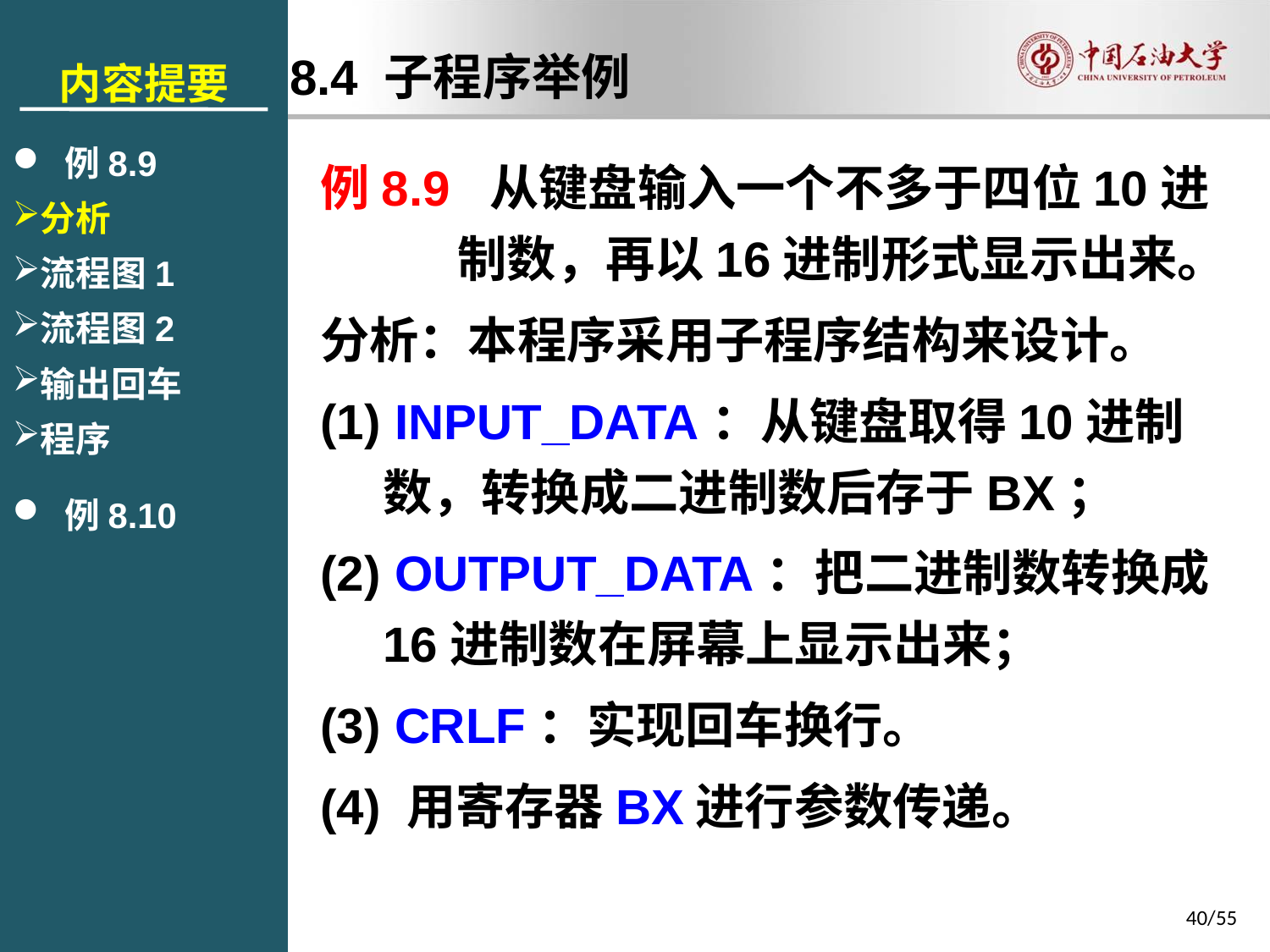

内容提要
 例8.9
分析
流程图1
流程图2
输出回车
程序
 例8.10

8.4 子程序举例
例8.9  从键盘输入一个不多于四位10进制数，再以16进制形式显示出来。
分析：本程序采用子程序结构来设计。
(1) INPUT_DATA：从键盘取得10进制数，转换成二进制数后存于BX；
(2) OUTPUT_DATA：把二进制数转换成16进制数在屏幕上显示出来；
(3) CRLF：实现回车换行。
(4) 用寄存器BX进行参数传递。
40/55